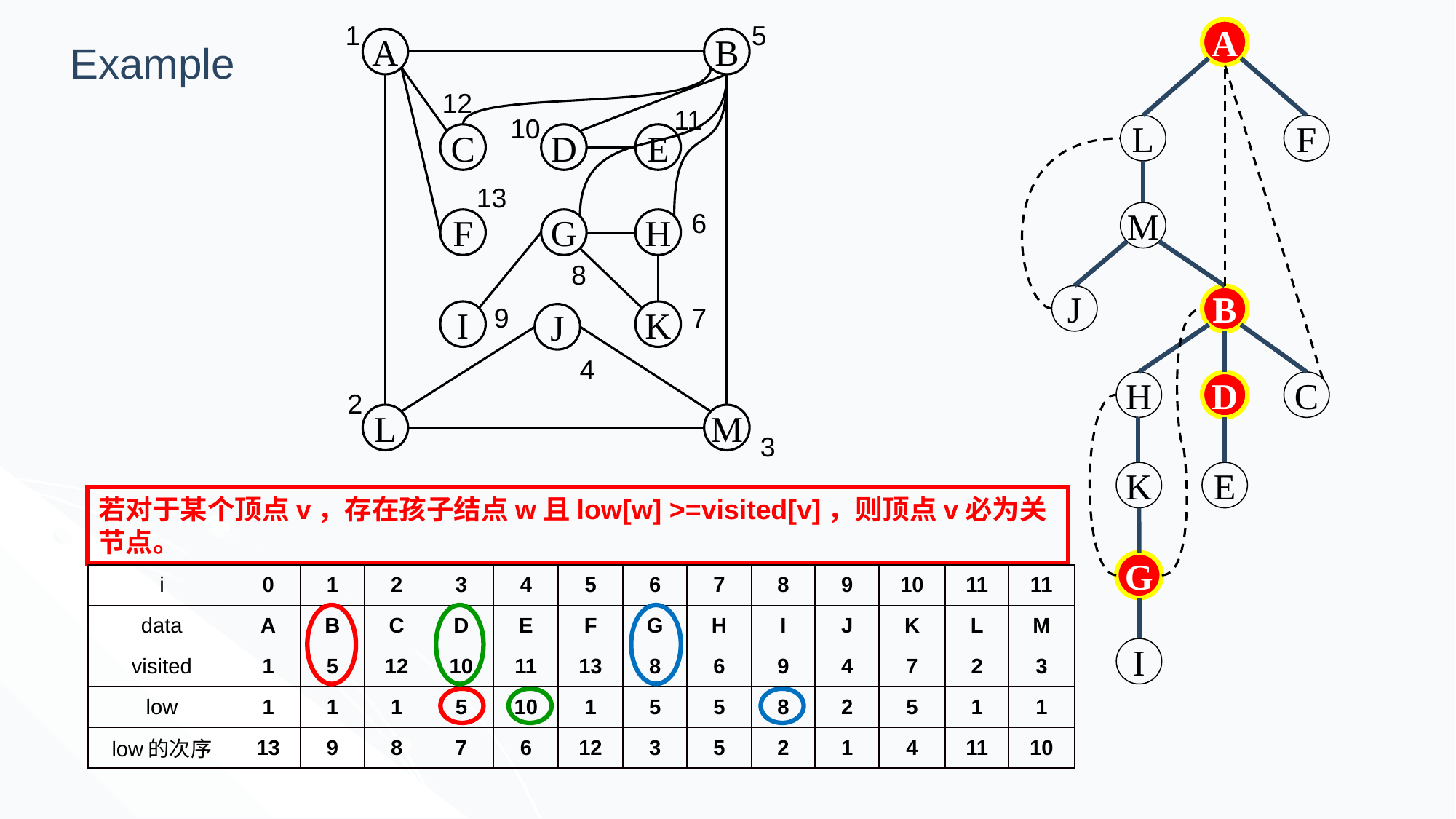

1
5
A
B
12
11
10
C
D
E
13
6
F
G
H
8
9
7
I
K
J
4
2
L
M
3
A
L
F
M
J
B
H
D
C
K
E
G
I
Example
若对于某个顶点v，存在孩子结点w且low[w] >=visited[v]，则顶点v必为关节点。
| i | 0 | 1 | 2 | 3 | 4 | 5 | 6 | 7 | 8 | 9 | 10 | 11 | 11 |
| --- | --- | --- | --- | --- | --- | --- | --- | --- | --- | --- | --- | --- | --- |
| data | A | B | C | D | E | F | G | H | I | J | K | L | M |
| visited | 1 | 5 | 12 | 10 | 11 | 13 | 8 | 6 | 9 | 4 | 7 | 2 | 3 |
| low | 1 | 1 | 1 | 5 | 10 | 1 | 5 | 5 | 8 | 2 | 5 | 1 | 1 |
| low的次序 | 13 | 9 | 8 | 7 | 6 | 12 | 3 | 5 | 2 | 1 | 4 | 11 | 10 |